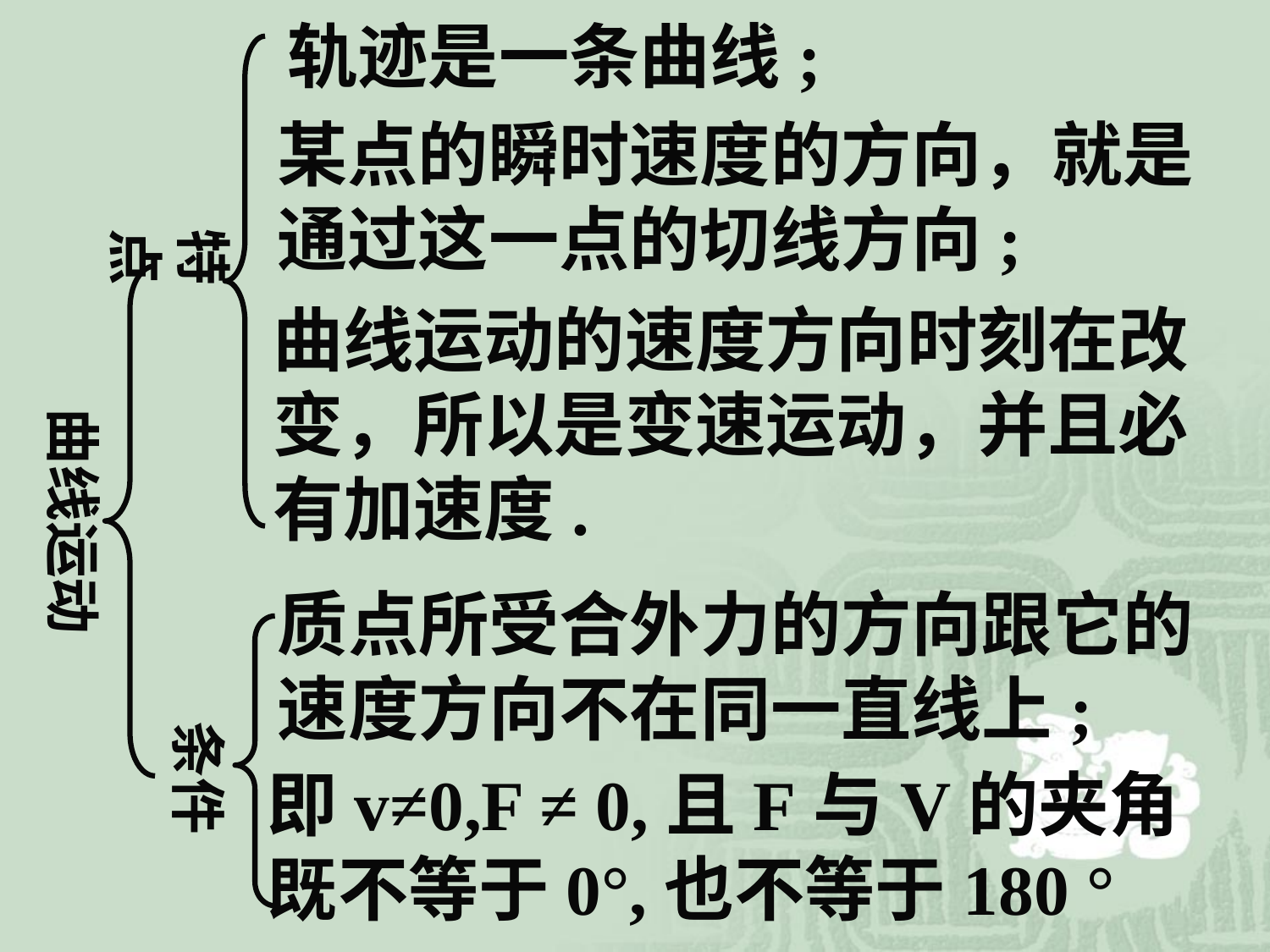

轨迹是一条曲线;

某点的瞬时速度的方向，就是通过这一点的切线方向;
特点

曲线运动的速度方向时刻在改变，所以是变速运动，并且必有加速度.
曲线运动
质点所受合外力的方向跟它的速度方向不在同一直线上;

条件
即v≠0,F ≠ 0,且F与V的夹角既不等于0°,也不等于180 °